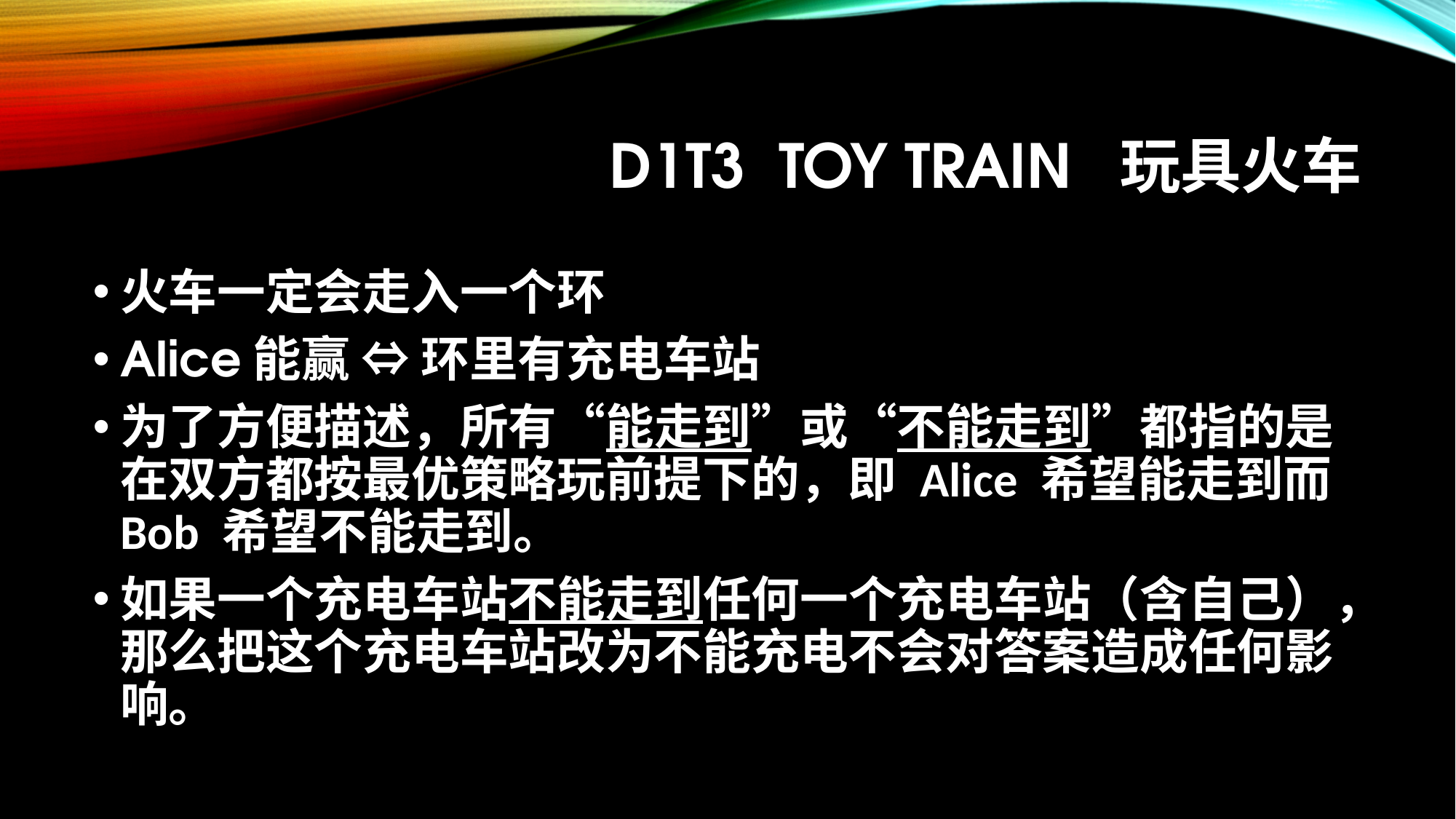

# D1T3  Toy Train  玩具火车
火车一定会走入一个环
Alice能赢 ⇔ 环里有充电车站
为了方便描述，所有“能走到”或“不能走到”都指的是在双方都按最优策略玩前提下的，即 Alice 希望能走到而 Bob 希望不能走到。
如果一个充电车站不能走到任何一个充电车站（含自己），那么把这个充电车站改为不能充电不会对答案造成任何影响。